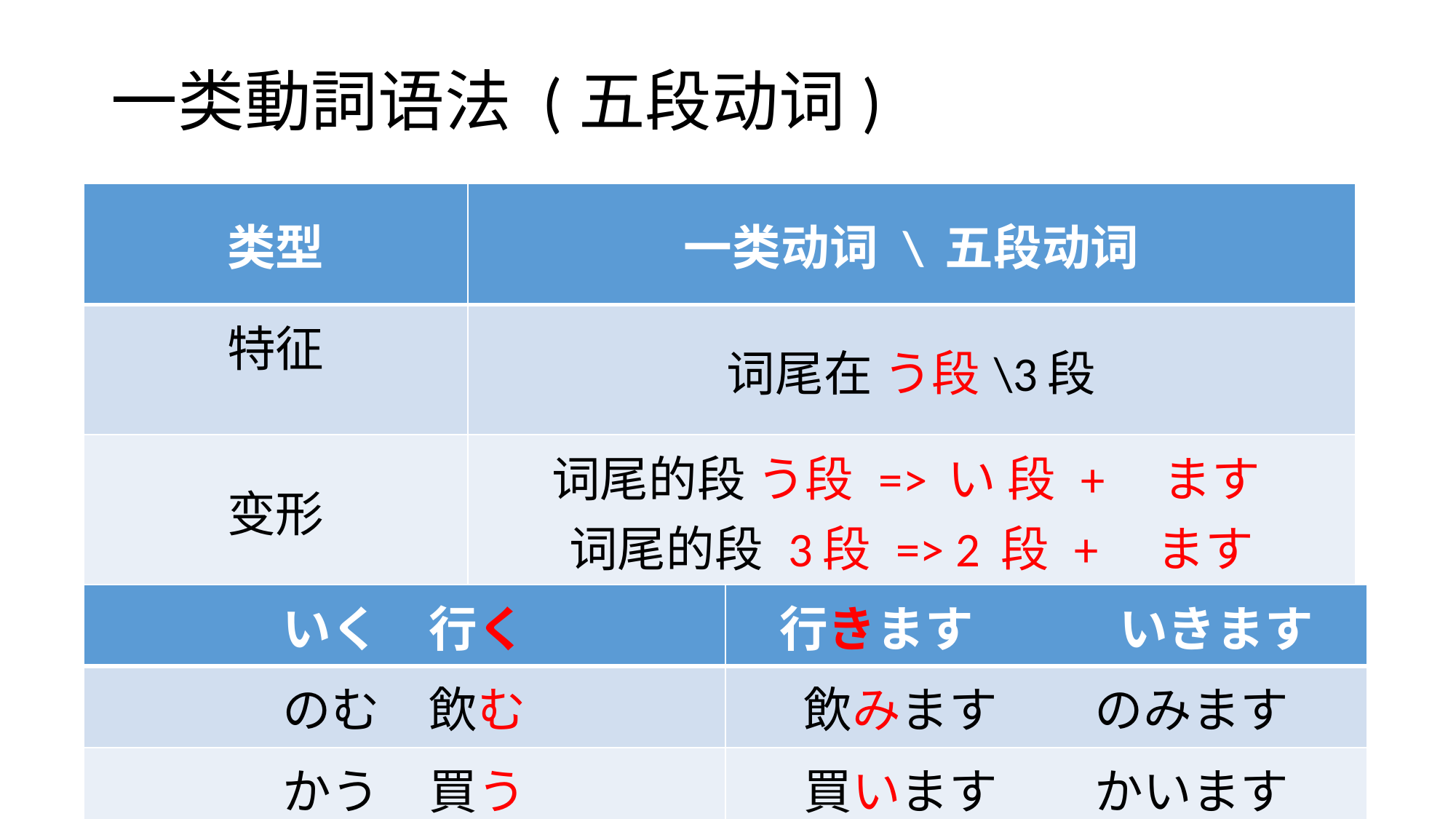

# 一类動詞语法 (五段动词)
| 类型 | 一类动词 \ 五段动词 |
| --- | --- |
| 特征 | 词尾在 う段\3段 |
| 变形 | 词尾的段 う段 => い 段 +　ます 词尾的段 3段 => 2 段 +　ます |
| いく　行く | 行きます　　　いきます |
| --- | --- |
| のむ　飲む | 飲みます　　のみます |
| かう　買う | 買います　　かいます |